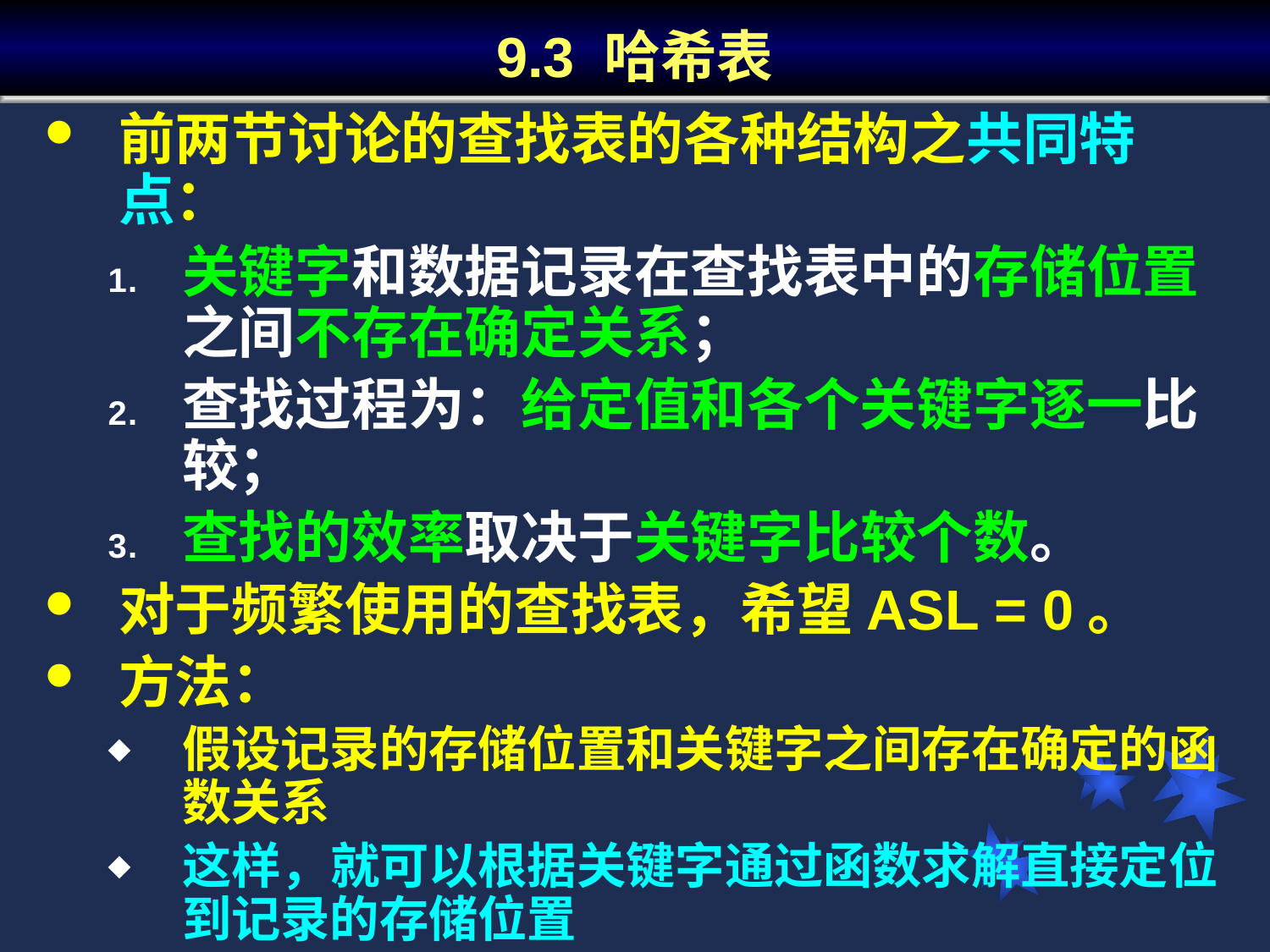

# 9.3 哈希表
前两节讨论的查找表的各种结构之共同特点：
关键字和数据记录在查找表中的存储位置之间不存在确定关系；
查找过程为：给定值和各个关键字逐一比较；
查找的效率取决于关键字比较个数。
对于频繁使用的查找表，希望ASL = 0。
方法：
假设记录的存储位置和关键字之间存在确定的函数关系
这样，就可以根据关键字通过函数求解直接定位到记录的存储位置